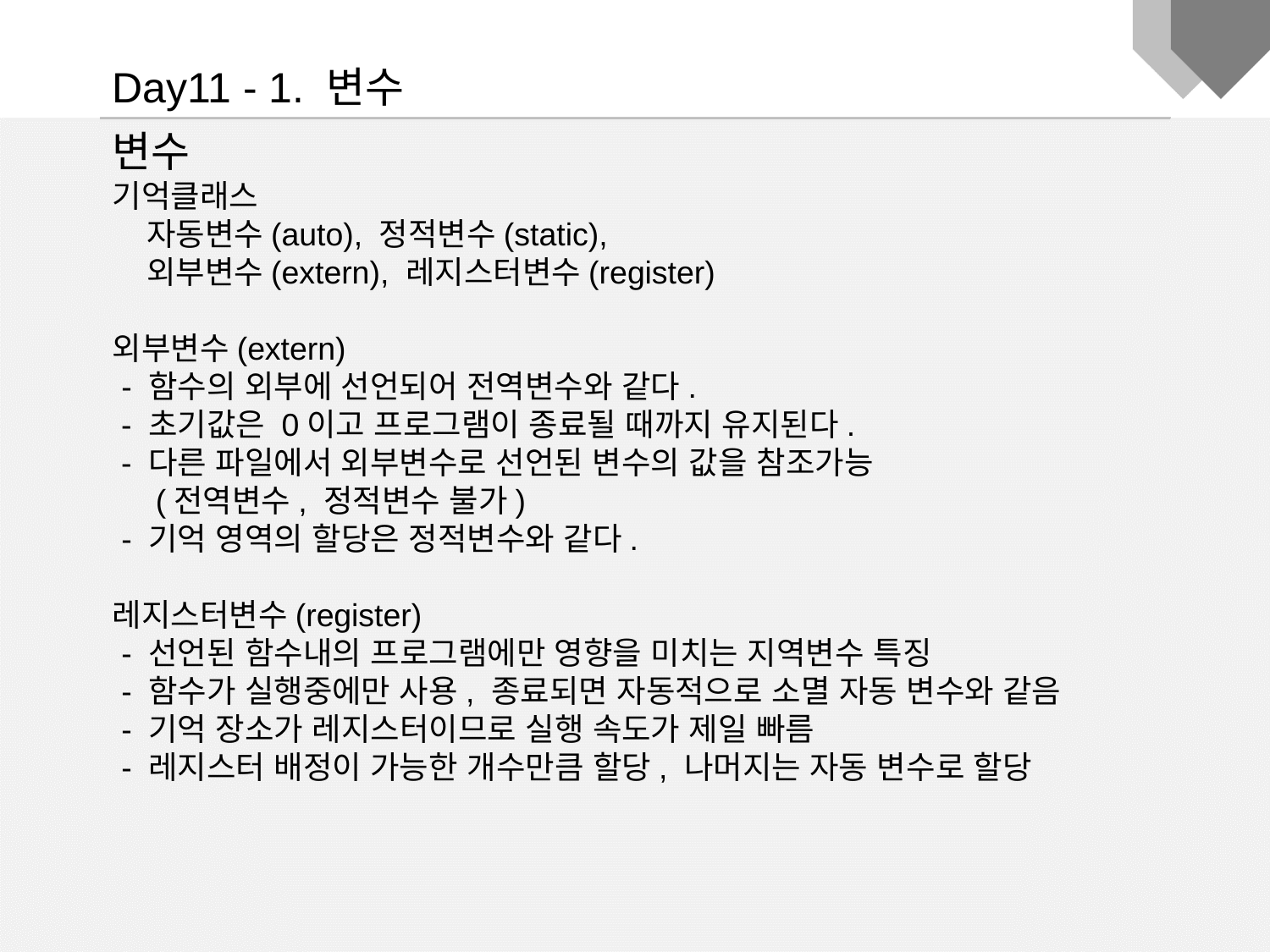

Day11 - 1. 변수
변수
기억클래스
   자동변수(auto), 정적변수(static),
   외부변수(extern), 레지스터변수(register)

외부변수(extern)
 - 함수의 외부에 선언되어 전역변수와 같다.
 - 초기값은 0이고 프로그램이 종료될 때까지 유지된다.
 - 다른 파일에서 외부변수로 선언된 변수의 값을 참조가능
    (전역변수, 정적변수 불가)
 - 기억 영역의 할당은 정적변수와 같다.

레지스터변수(register)
 - 선언된 함수내의 프로그램에만 영향을 미치는 지역변수 특징
 - 함수가 실행중에만 사용, 종료되면 자동적으로 소멸 자동 변수와 같음
 - 기억 장소가 레지스터이므로 실행 속도가 제일 빠름
 - 레지스터 배정이 가능한 개수만큼 할당, 나머지는 자동 변수로 할당